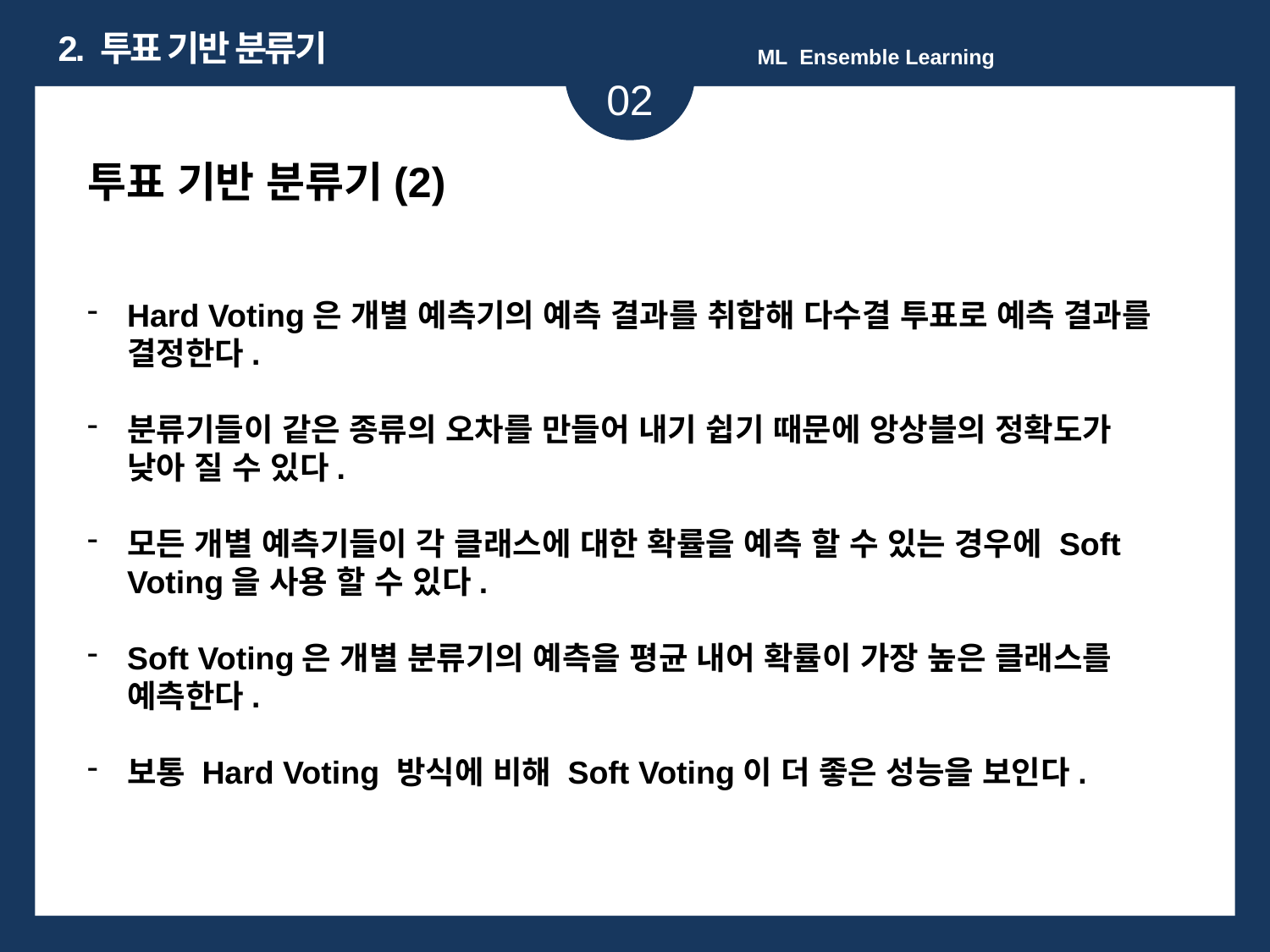

2. 투표 기반 분류기
ML  Ensemble Learning
02

투표 기반 분류기(2)

Hard Voting은 개별 예측기의 예측 결과를 취합해 다수결 투표로 예측 결과를 결정한다.

분류기들이 같은 종류의 오차를 만들어 내기 쉽기 때문에 앙상블의 정확도가 낮아 질 수 있다.

모든 개별 예측기들이 각 클래스에 대한 확률을 예측 할 수 있는 경우에 Soft Voting을 사용 할 수 있다.

Soft Voting은 개별 분류기의 예측을 평균 내어 확률이 가장 높은 클래스를 예측한다.

보통 Hard Voting 방식에 비해 Soft Voting이 더 좋은 성능을 보인다.